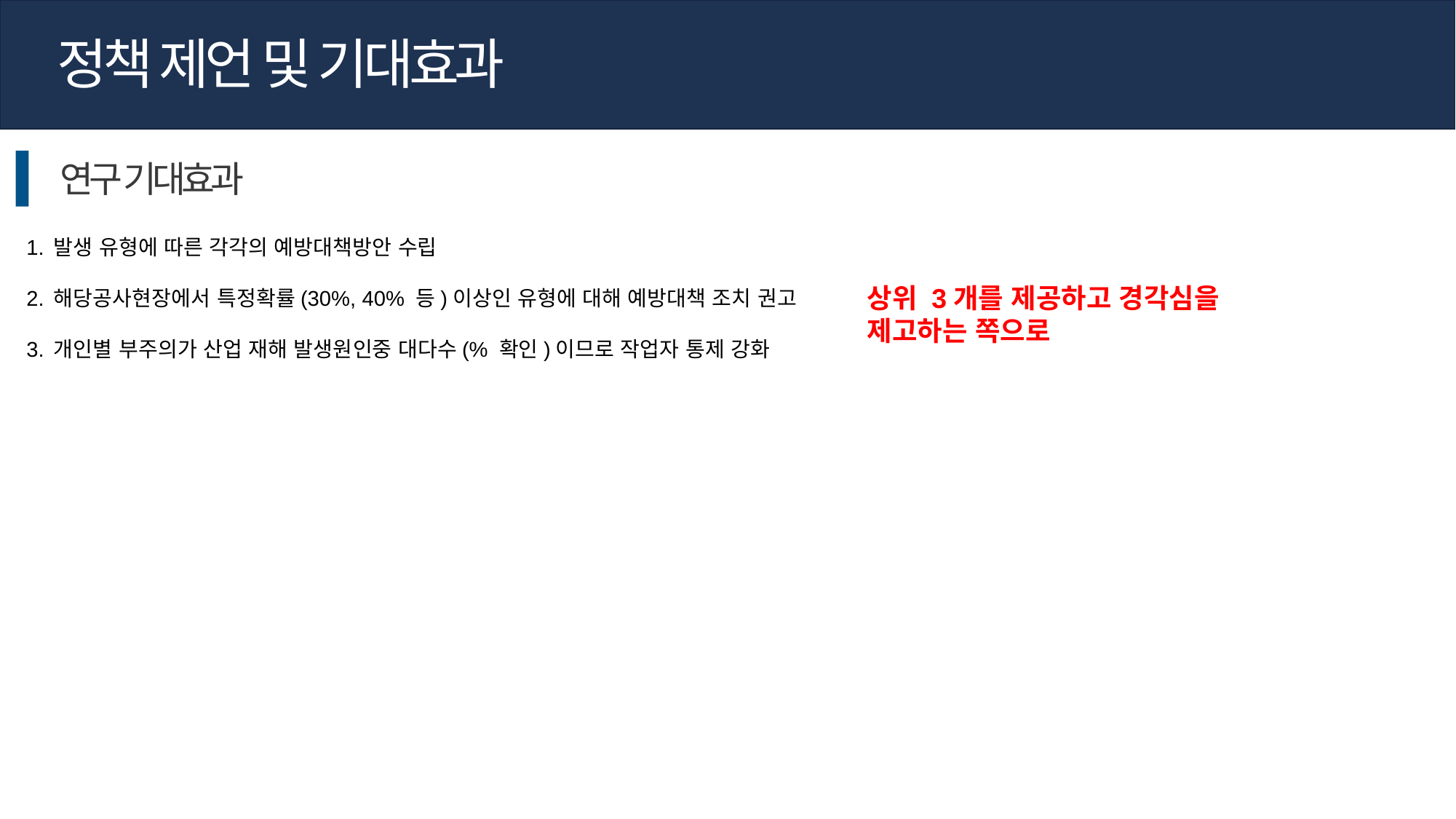

정책 제언 및 기대효과

연구 기대효과
발생 유형에 따른 각각의 예방대책방안 수립

해당공사현장에서 특정확률(30%, 40% 등)이상인 유형에 대해 예방대책 조치 권고

개인별 부주의가 산업 재해 발생원인중 대다수(% 확인)이므로 작업자 통제 강화

상위 3개를 제공하고 경각심을 제고하는 쪽으로